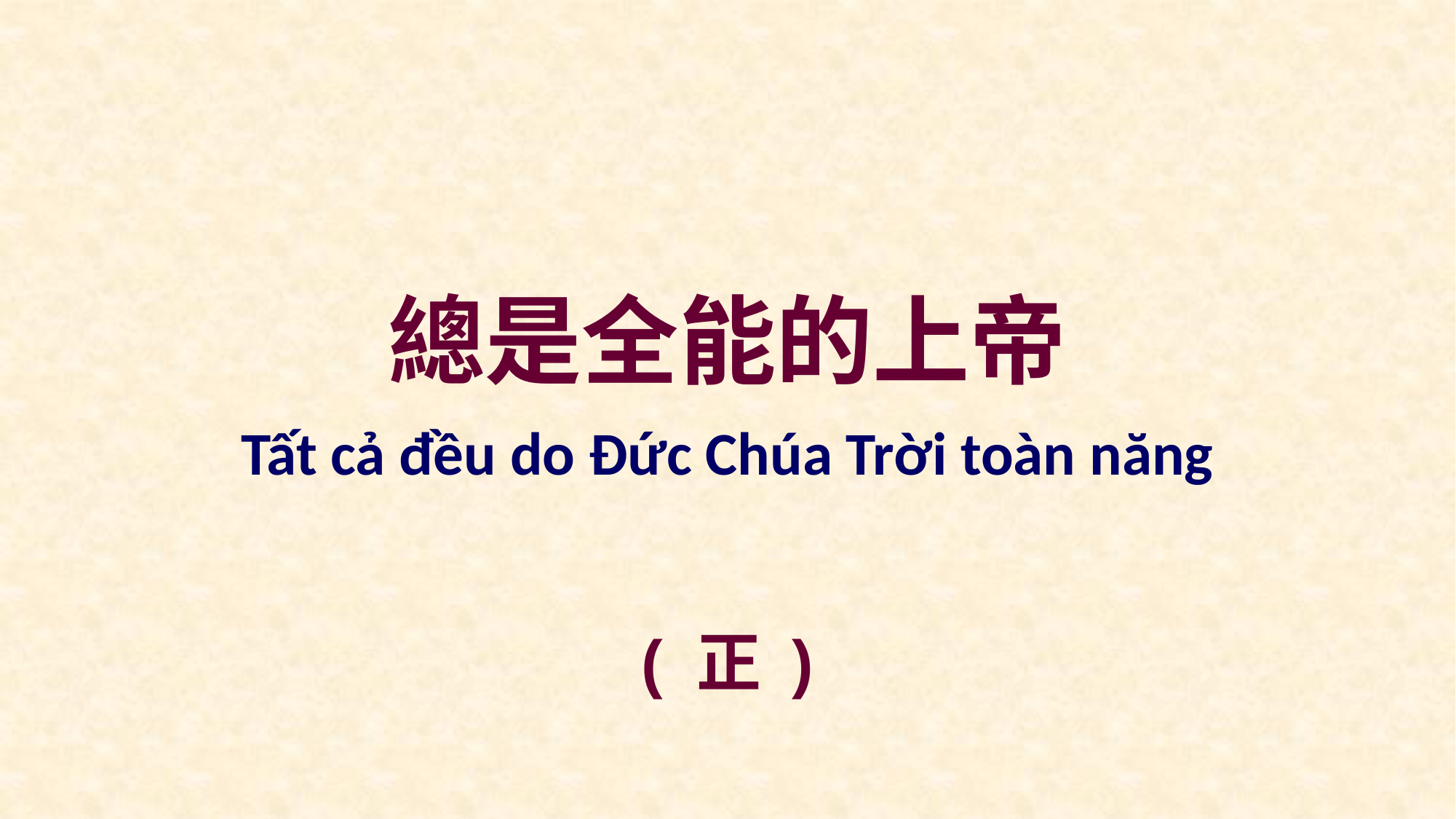

總是全能的上帝
Tất cả đều do Đức Chúa Trời toàn năng
( 正 )